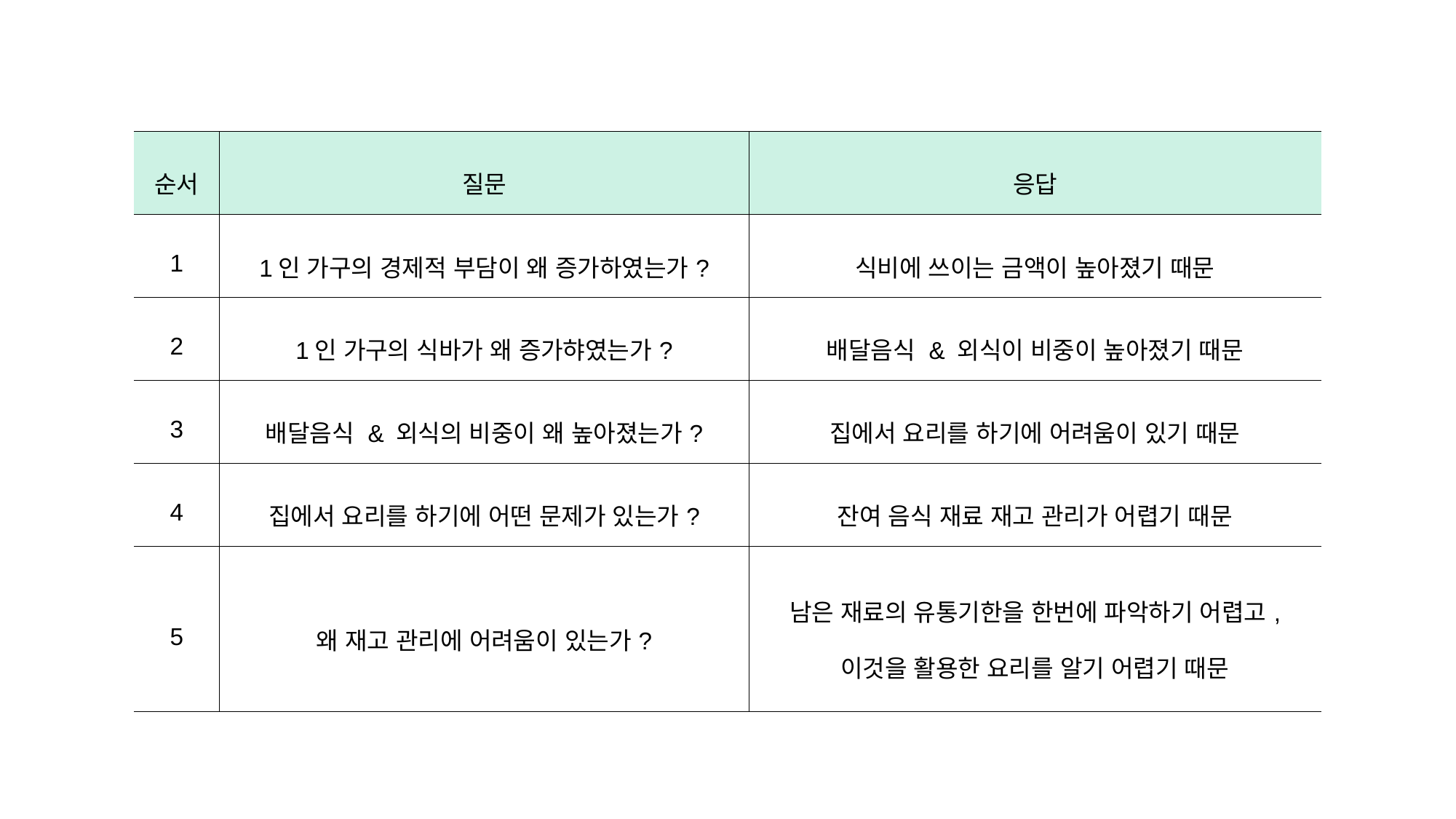

| 순서 | 질문 | 응답 |
| --- | --- | --- |
| 1 | 1인 가구의 경제적 부담이 왜 증가하였는가? | 식비에 쓰이는 금액이 높아졌기 때문 |
| 2 | 1인 가구의 식바가 왜 증가햐였는가? | 배달음식 & 외식이 비중이 높아졌기 때문 |
| 3 | 배달음식 & 외식의 비중이 왜 높아졌는가? | 집에서 요리를 하기에 어려움이 있기 때문 |
| 4 | 집에서 요리를 하기에 어떤 문제가 있는가? | 잔여 음식 재료 재고 관리가 어렵기 때문 |
| 5 | 왜 재고 관리에 어려움이 있는가? | 남은 재료의 유통기한을 한번에 파악하기 어렵고, 이것을 활용한 요리를 알기 어렵기 때문 |